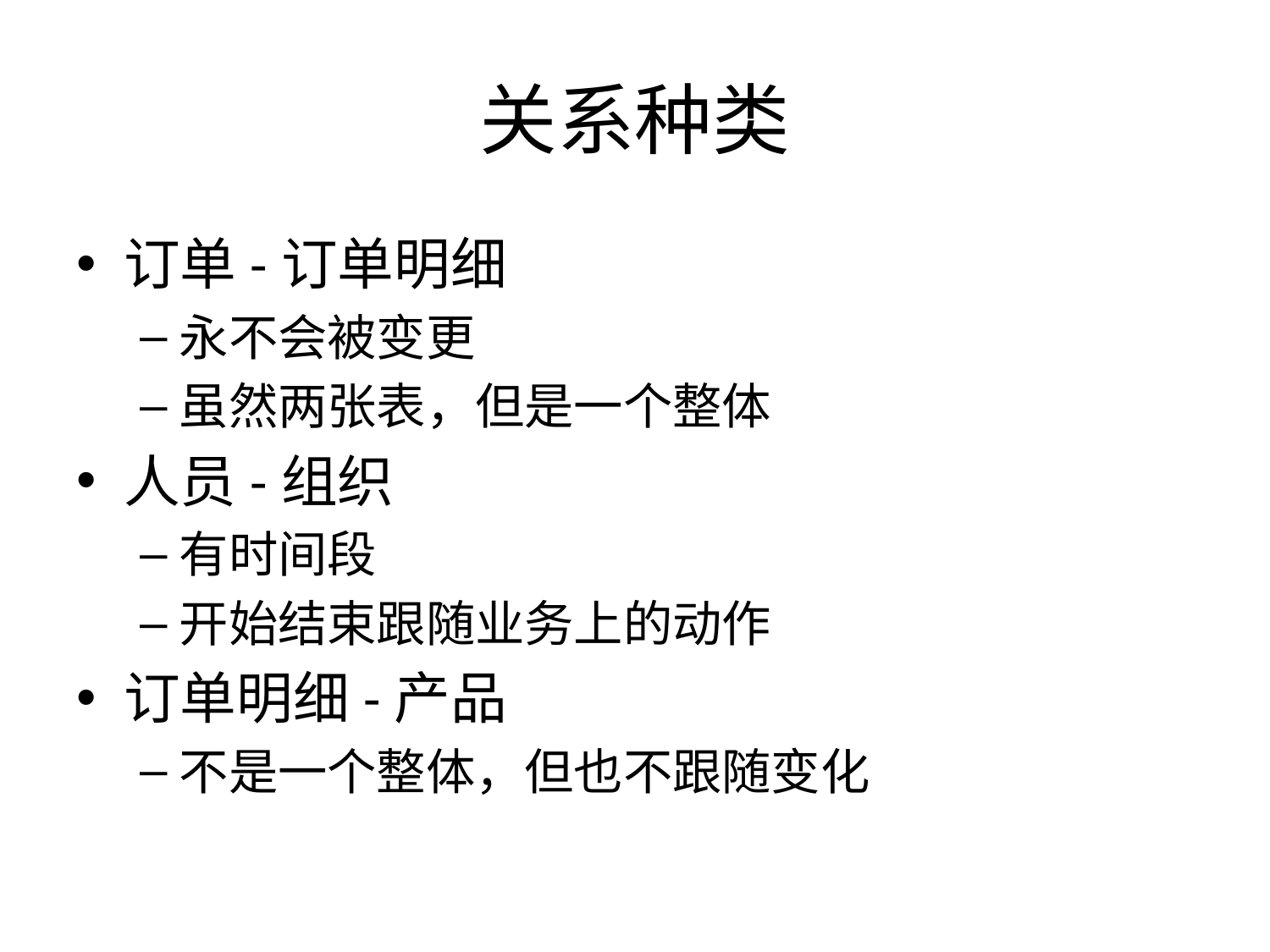

# 关系种类
订单-订单明细
永不会被变更
虽然两张表，但是一个整体
人员-组织
有时间段
开始结束跟随业务上的动作
订单明细-产品
不是一个整体，但也不跟随变化